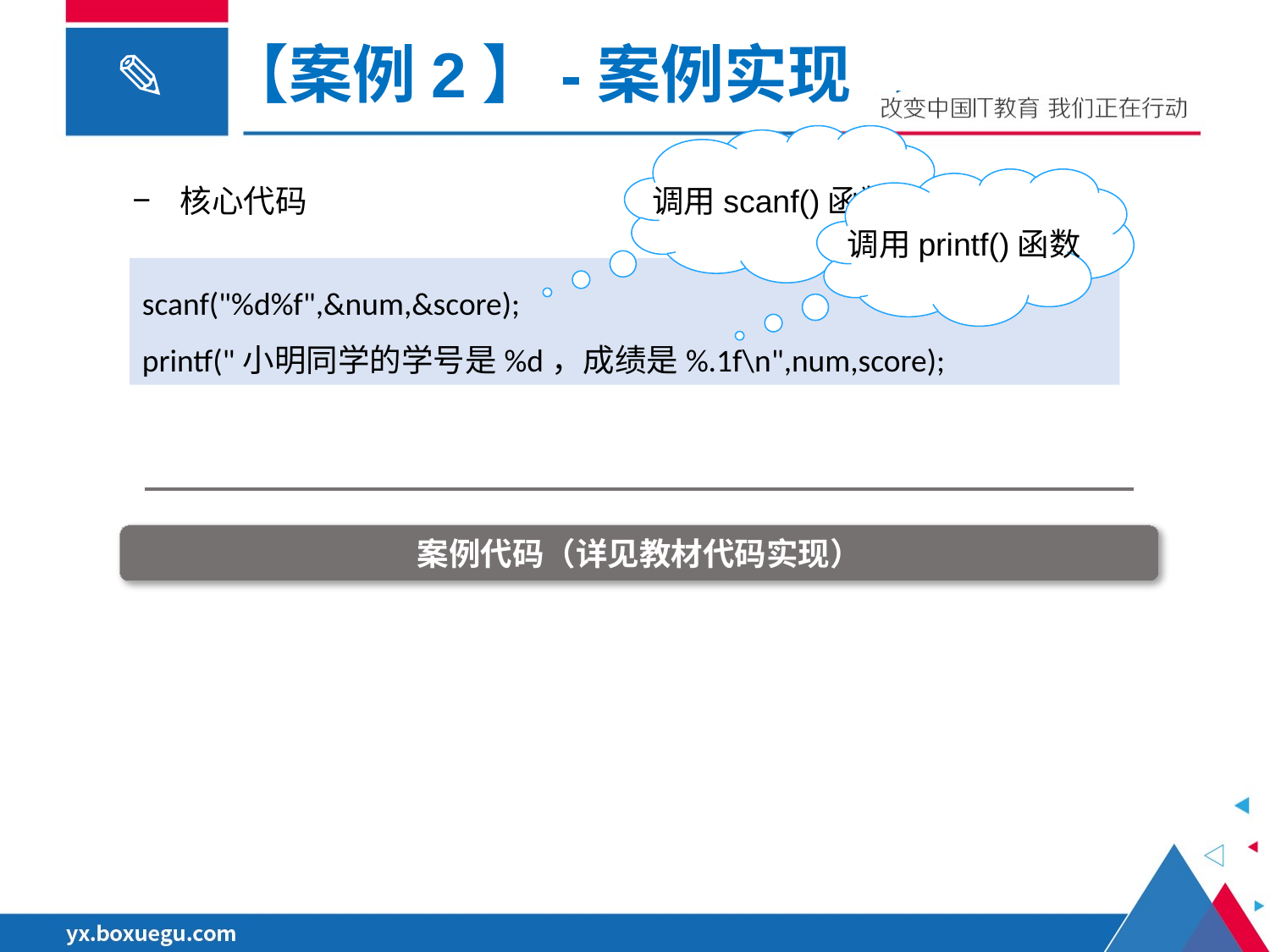

【案例2】-案例实现
调用scanf()函数
核心代码
调用printf()函数
scanf("%d%f",&num,&score);
printf("小明同学的学号是%d，成绩是%.1f\n",num,score);
案例代码（详见教材代码实现）